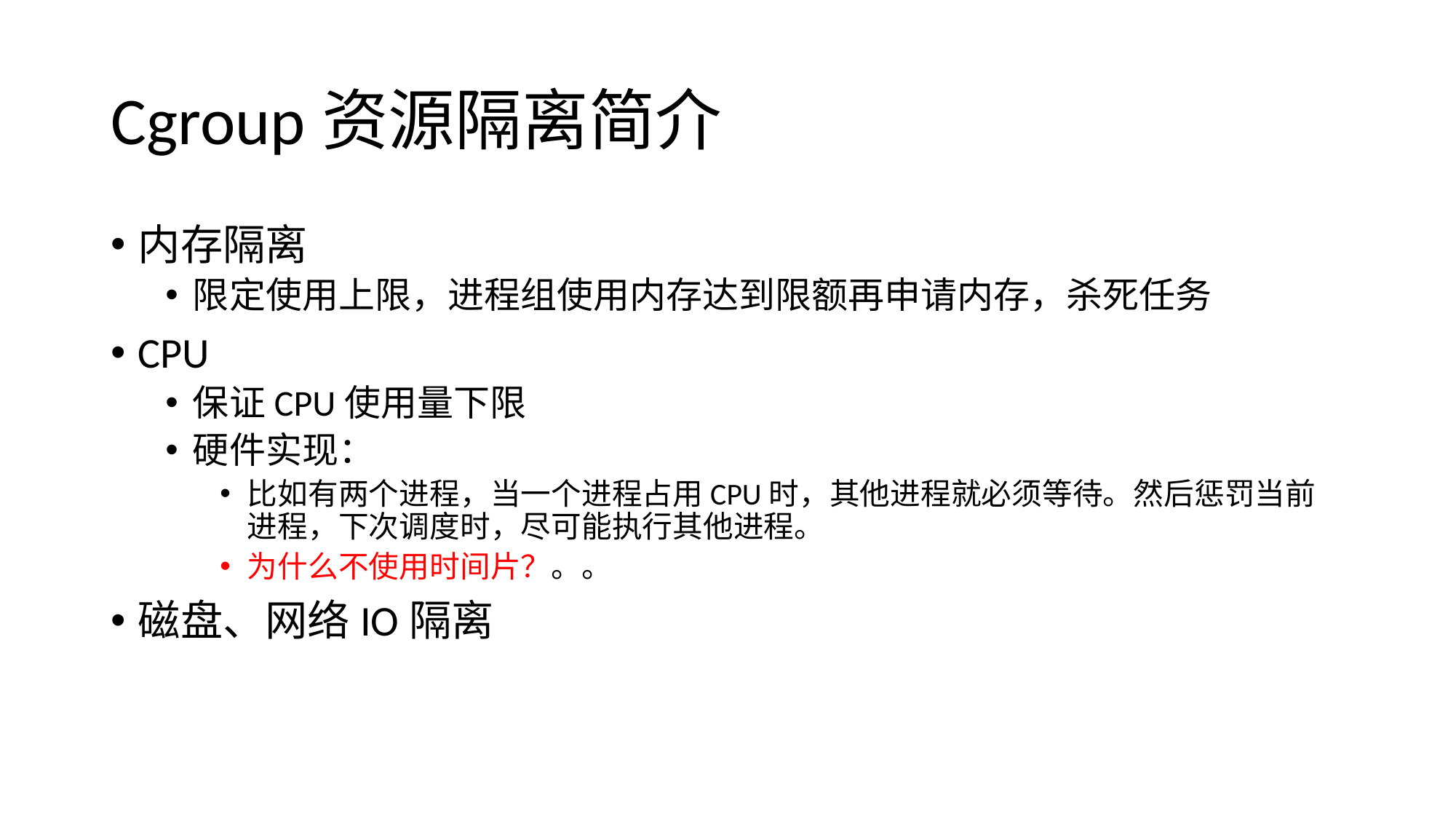

# Cgroup资源隔离简介
内存隔离
限定使用上限，进程组使用内存达到限额再申请内存，杀死任务
CPU
保证CPU使用量下限
硬件实现：
比如有两个进程，当一个进程占用CPU时，其他进程就必须等待。然后惩罚当前进程，下次调度时，尽可能执行其他进程。
为什么不使用时间片？。。
磁盘、网络IO隔离